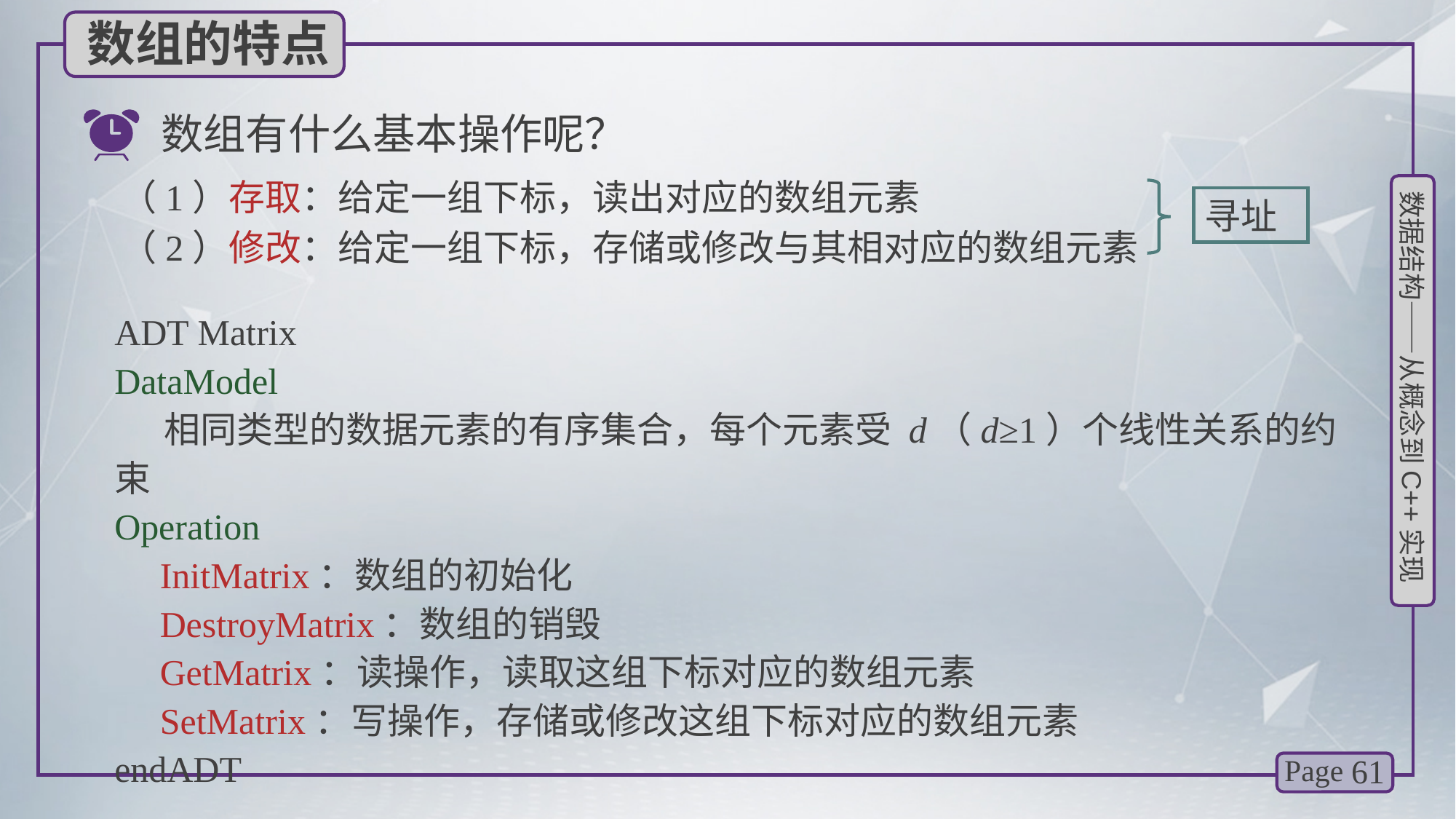

数组的特点

数组有什么基本操作呢？

（1）存取：给定一组下标，读出对应的数组元素
（2）修改：给定一组下标，存储或修改与其相对应的数组元素

寻址
ADT Matrix
DataModel
     相同类型的数据元素的有序集合，每个元素受 d（d≥1）个线性关系的约束
Operation
     InitMatrix：数组的初始化
     DestroyMatrix：数组的销毁
     GetMatrix：读操作，读取这组下标对应的数组元素
     SetMatrix：写操作，存储或修改这组下标对应的数组元素
endADT